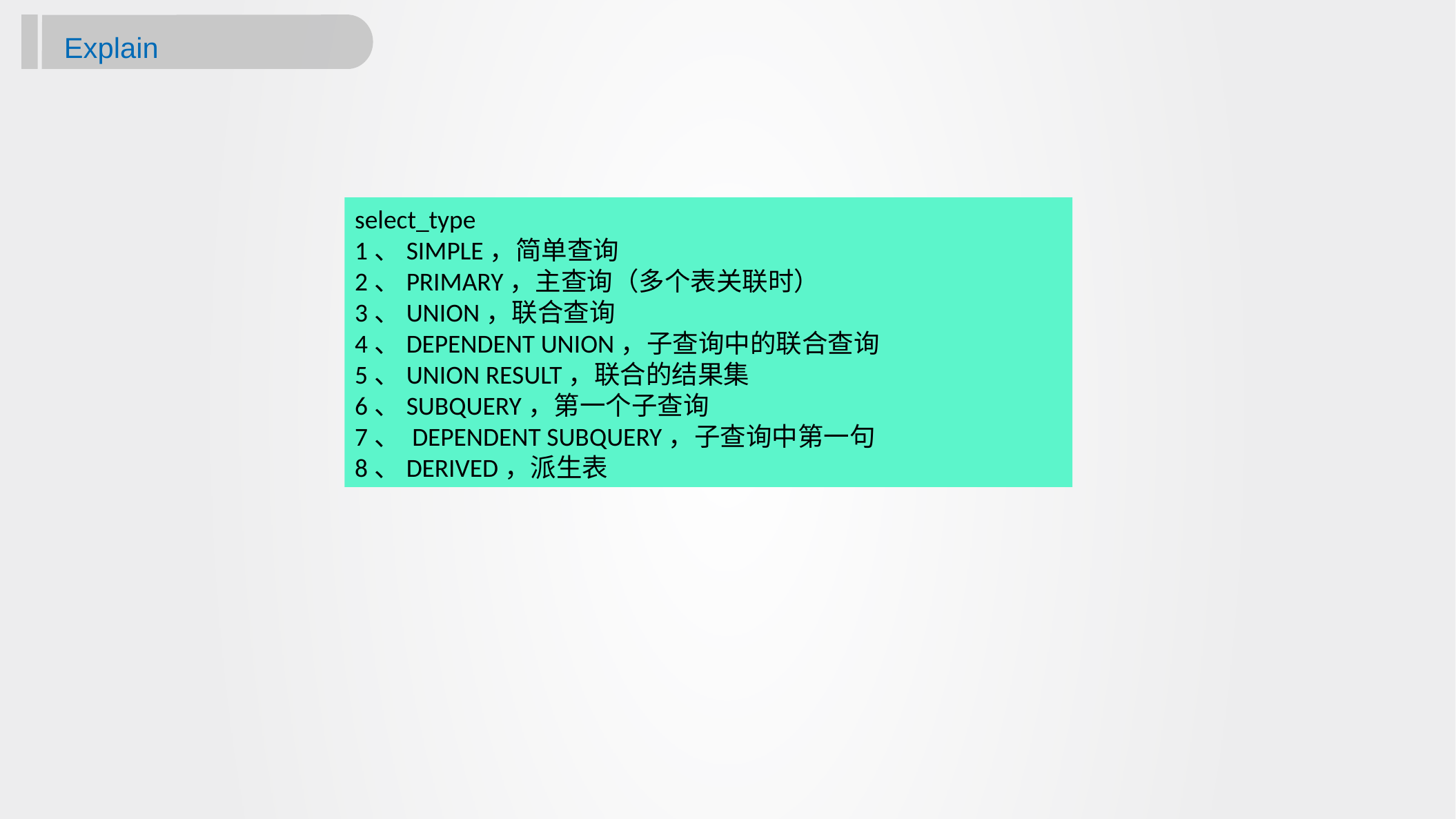

Explain
select_type
1、SIMPLE，简单查询
2、PRIMARY，主查询（多个表关联时）
3、UNION，联合查询
4、DEPENDENT UNION，子查询中的联合查询
5、UNION RESULT，联合的结果集
6、SUBQUERY，第一个子查询
7、 DEPENDENT SUBQUERY，子查询中第一句
8、DERIVED，派生表